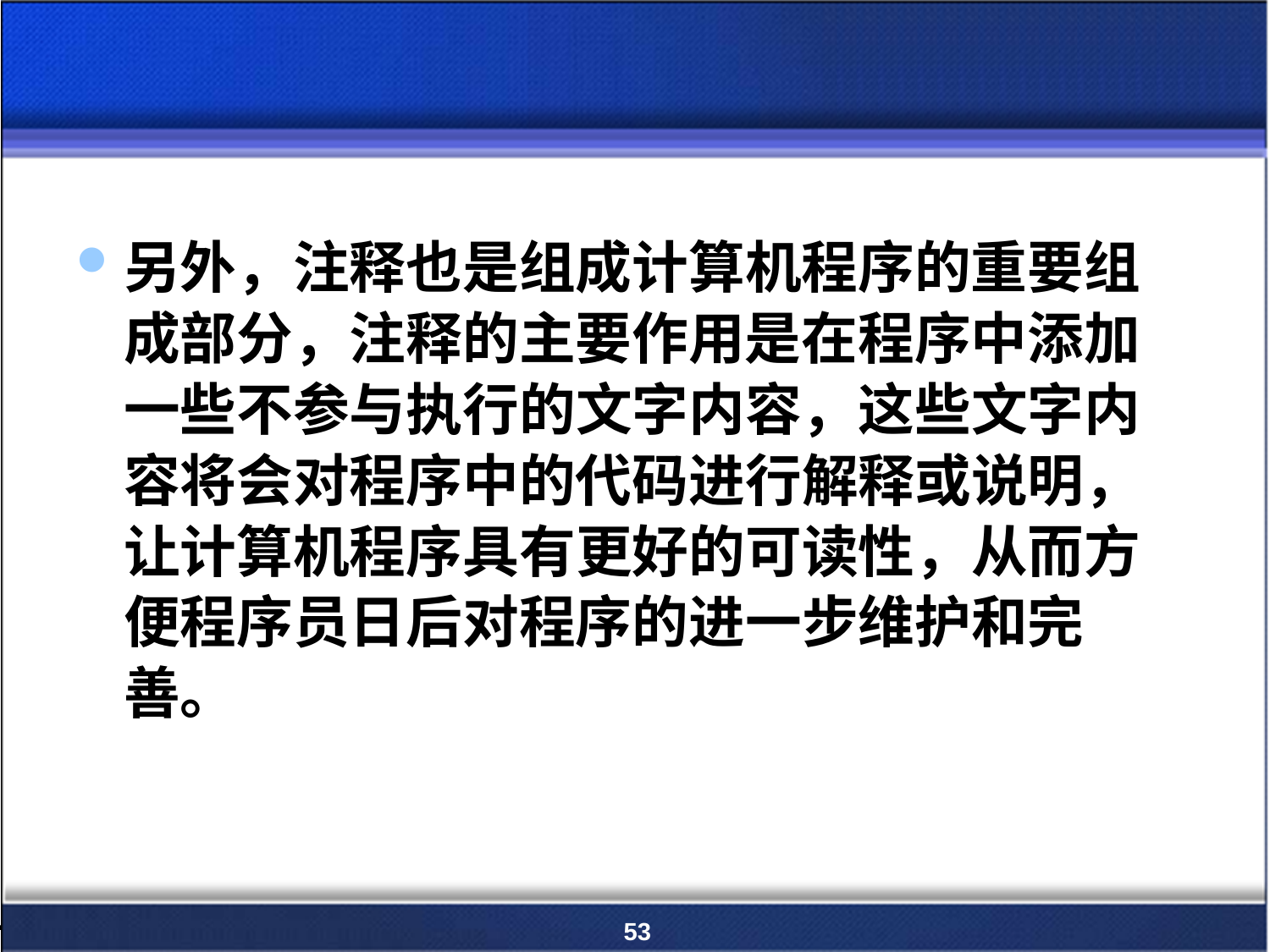

#
另外，注释也是组成计算机程序的重要组成部分，注释的主要作用是在程序中添加一些不参与执行的文字内容，这些文字内容将会对程序中的代码进行解释或说明，让计算机程序具有更好的可读性，从而方便程序员日后对程序的进一步维护和完善。
53